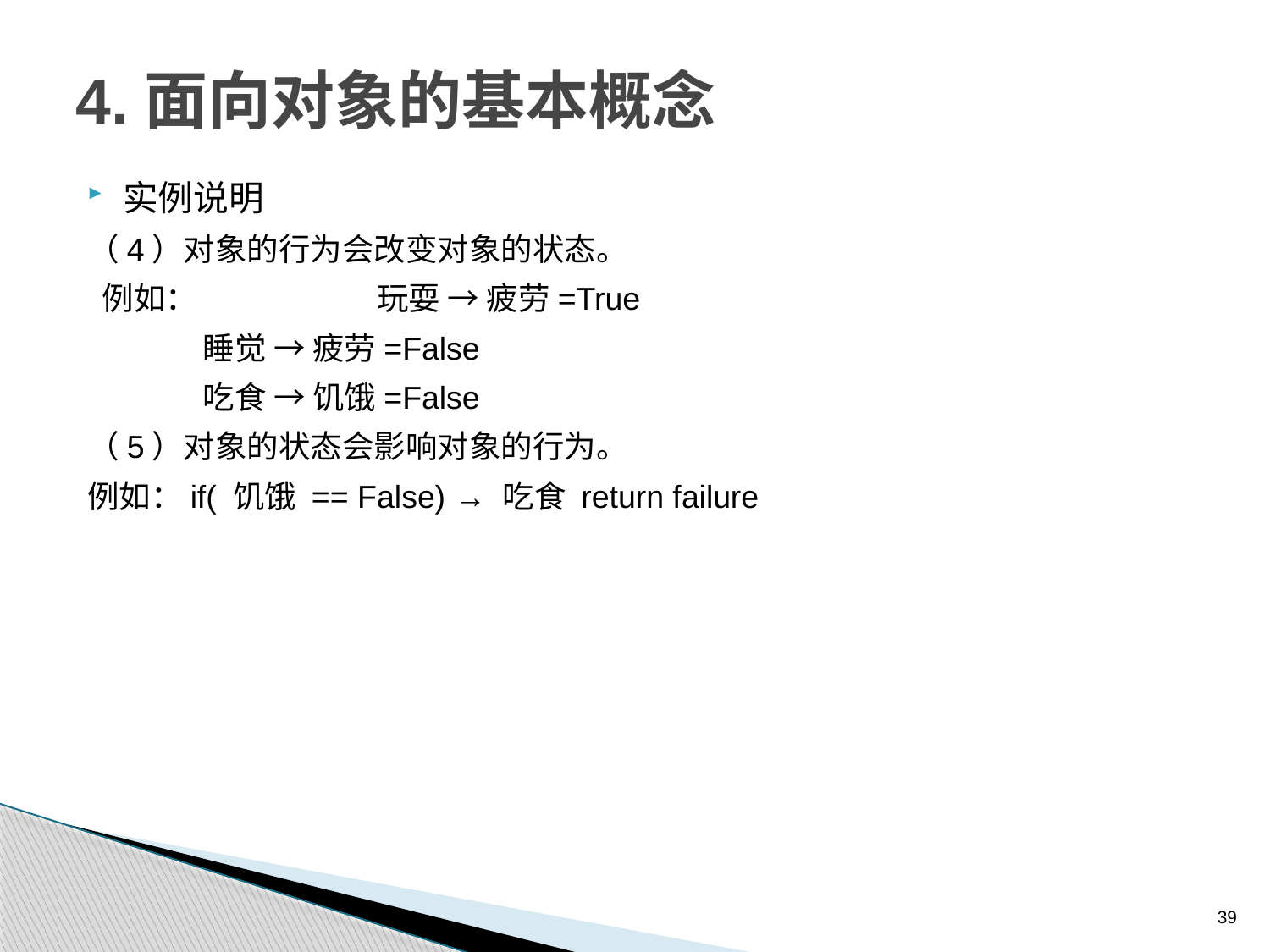

# 4.面向对象的基本概念
实例说明
（4）对象的行为会改变对象的状态。
 例如：		玩耍 → 疲劳=True
               睡觉 → 疲劳=False
               吃食 → 饥饿=False
（5）对象的状态会影响对象的行为。
例如：if( 饥饿 == False) → 吃食 return failure

39